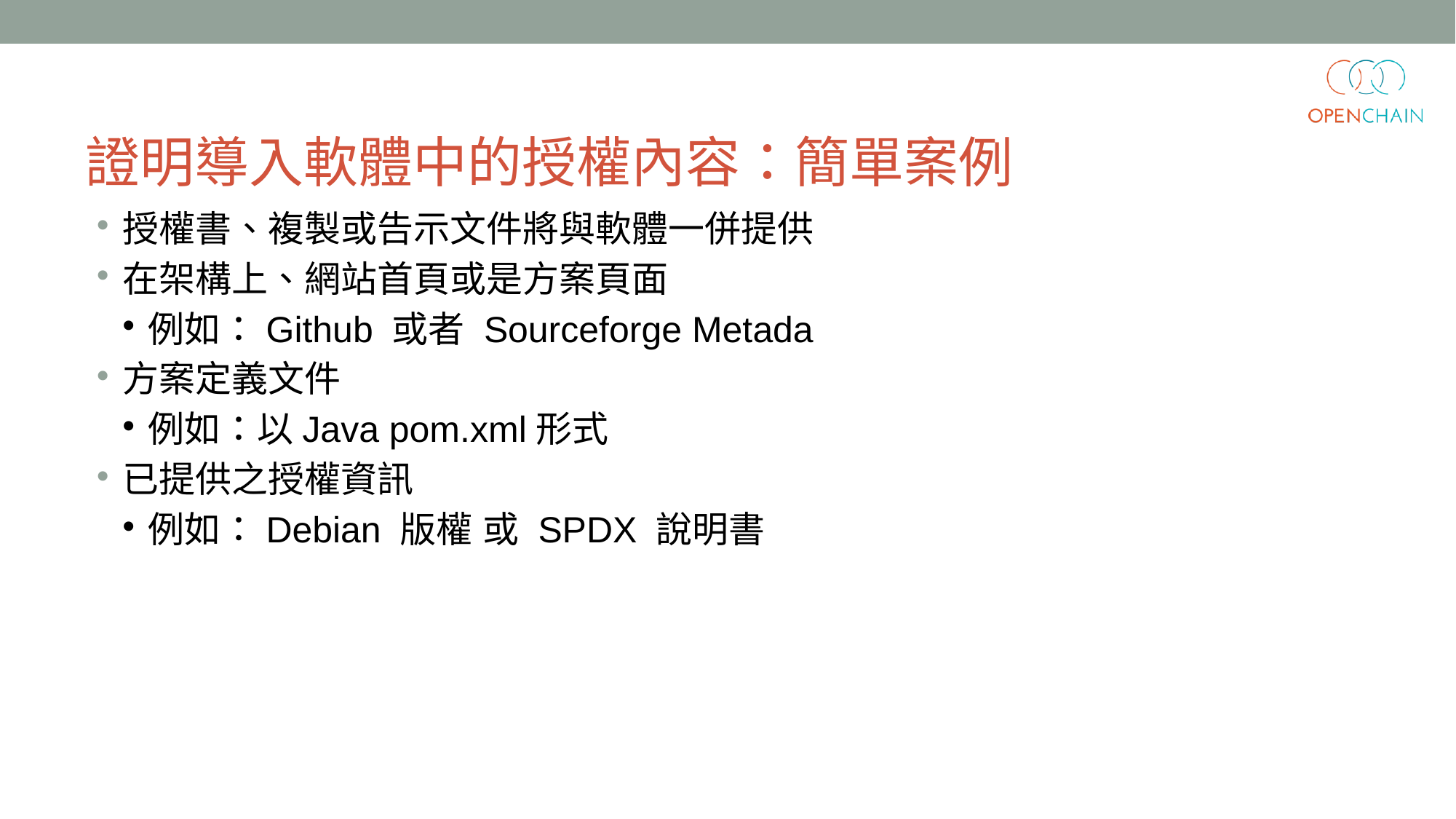

證明導入軟體中的授權內容：簡單案例
授權書、複製或告示文件將與軟體一併提供
在架構上、網站首頁或是方案頁面
例如：Github 或者 Sourceforge Metada
方案定義文件
例如：以Java pom.xml形式
已提供之授權資訊
例如：Debian 版權 或 SPDX 說明書